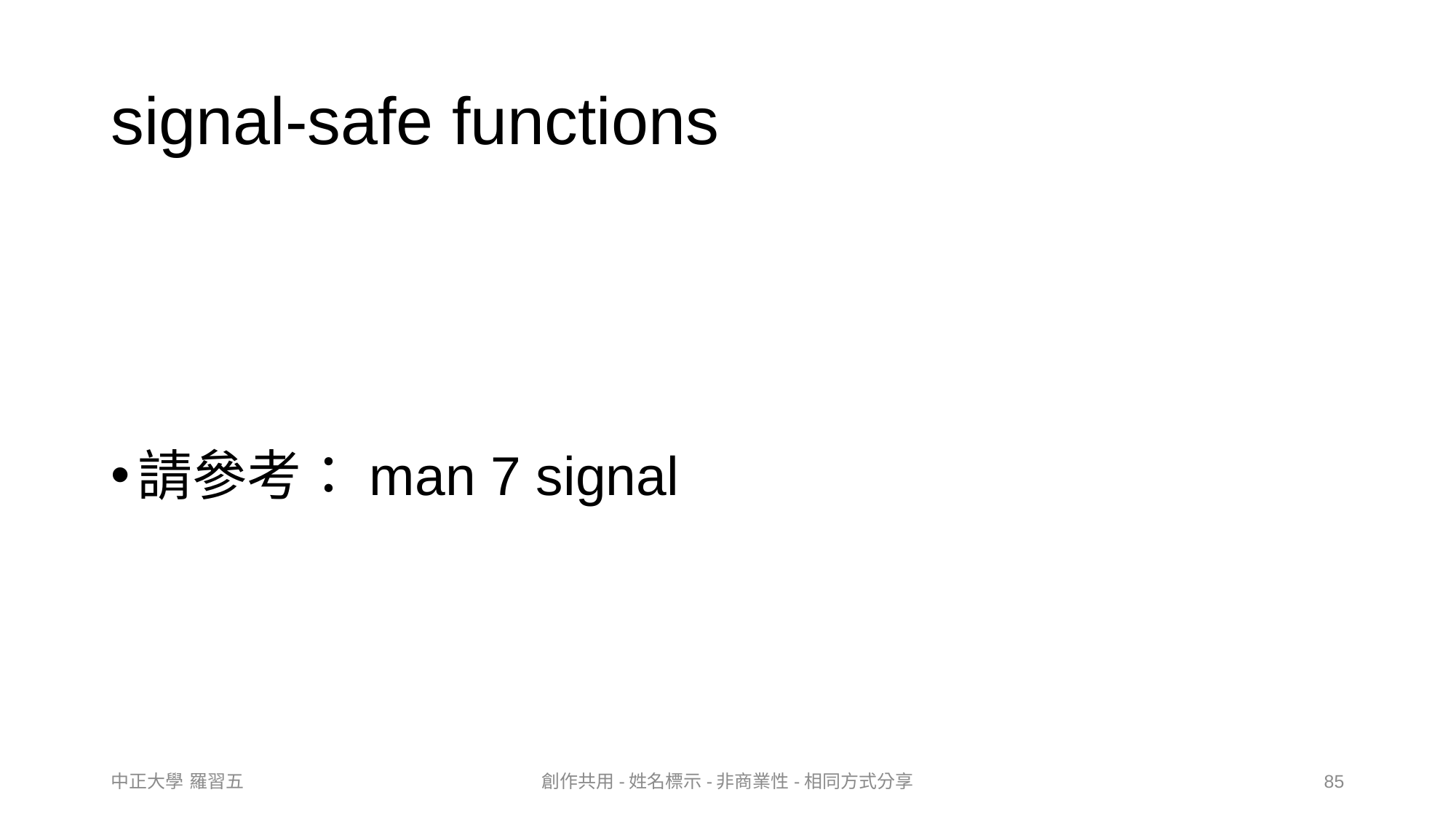

# signal-safe functions
請參考：man 7 signal
中正大學 羅習五
創作共用-姓名標示-非商業性-相同方式分享
85